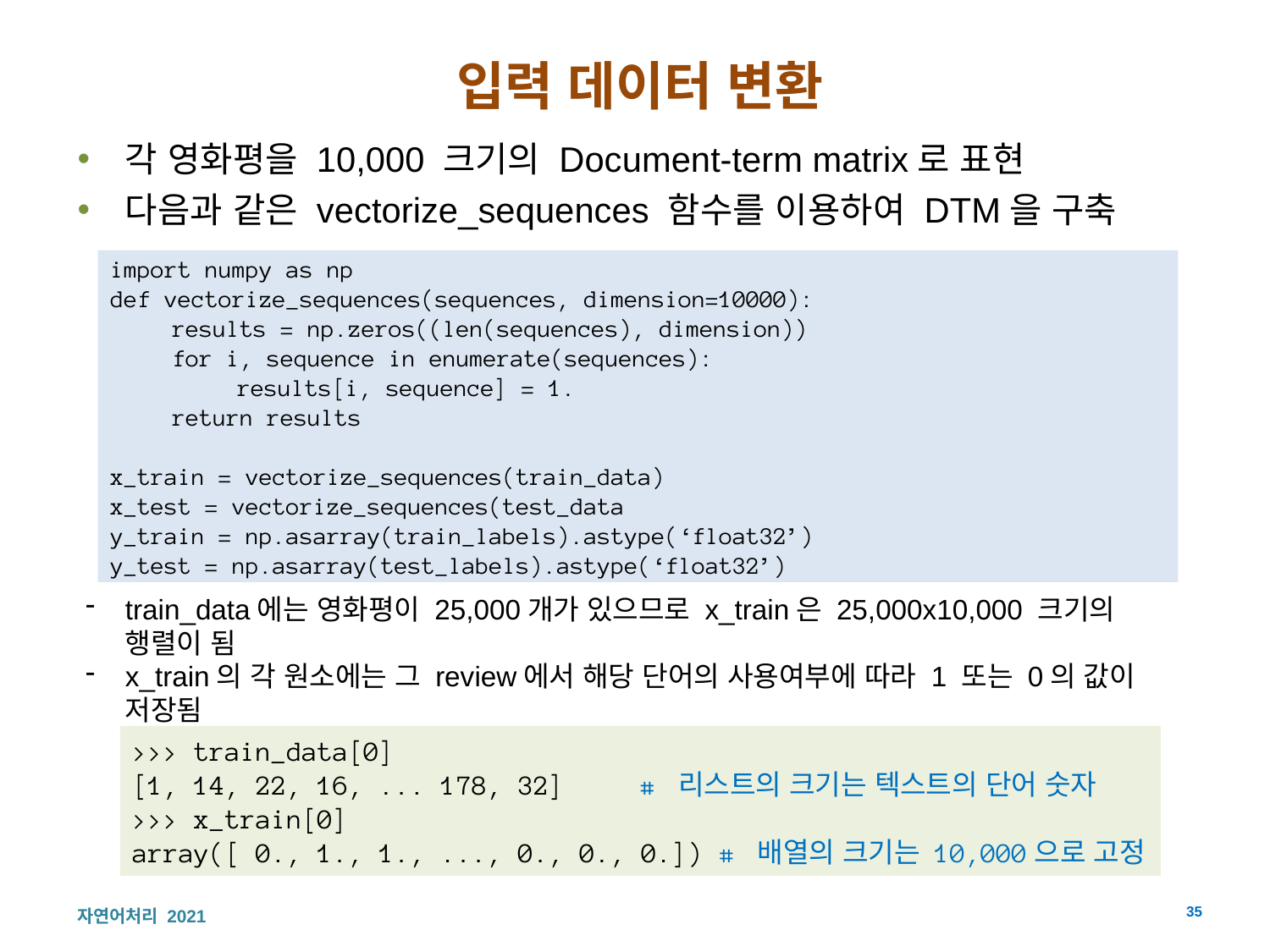

# 입력 데이터 변환
각 영화평을 10,000 크기의 Document-term matrix로 표현
다음과 같은 vectorize_sequences 함수를 이용하여 DTM을 구축

import numpy as np
def vectorize_sequences(sequences, dimension=10000):
	results = np.zeros((len(sequences), dimension))
	for i, sequence in enumerate(sequences):
		results[i, sequence] = 1.
	return results

x_train = vectorize_sequences(train_data)
x_test = vectorize_sequences(test_data
y_train = np.asarray(train_labels).astype(‘float32’)
y_test = np.asarray(test_labels).astype(‘float32’)

train_data에는 영화평이 25,000개가 있으므로 x_train은 25,000x10,000 크기의 행렬이 됨
x_train의 각 원소에는 그 review에서 해당 단어의 사용여부에 따라 1 또는 0의 값이 저장됨
>>> train_data[0]
[1, 14, 22, 16, ... 178, 32]	# 리스트의 크기는 텍스트의 단어 숫자
>>> x_train[0]
array([ 0., 1., 1., ..., 0., 0., 0.]) # 배열의 크기는 10,000으로 고정